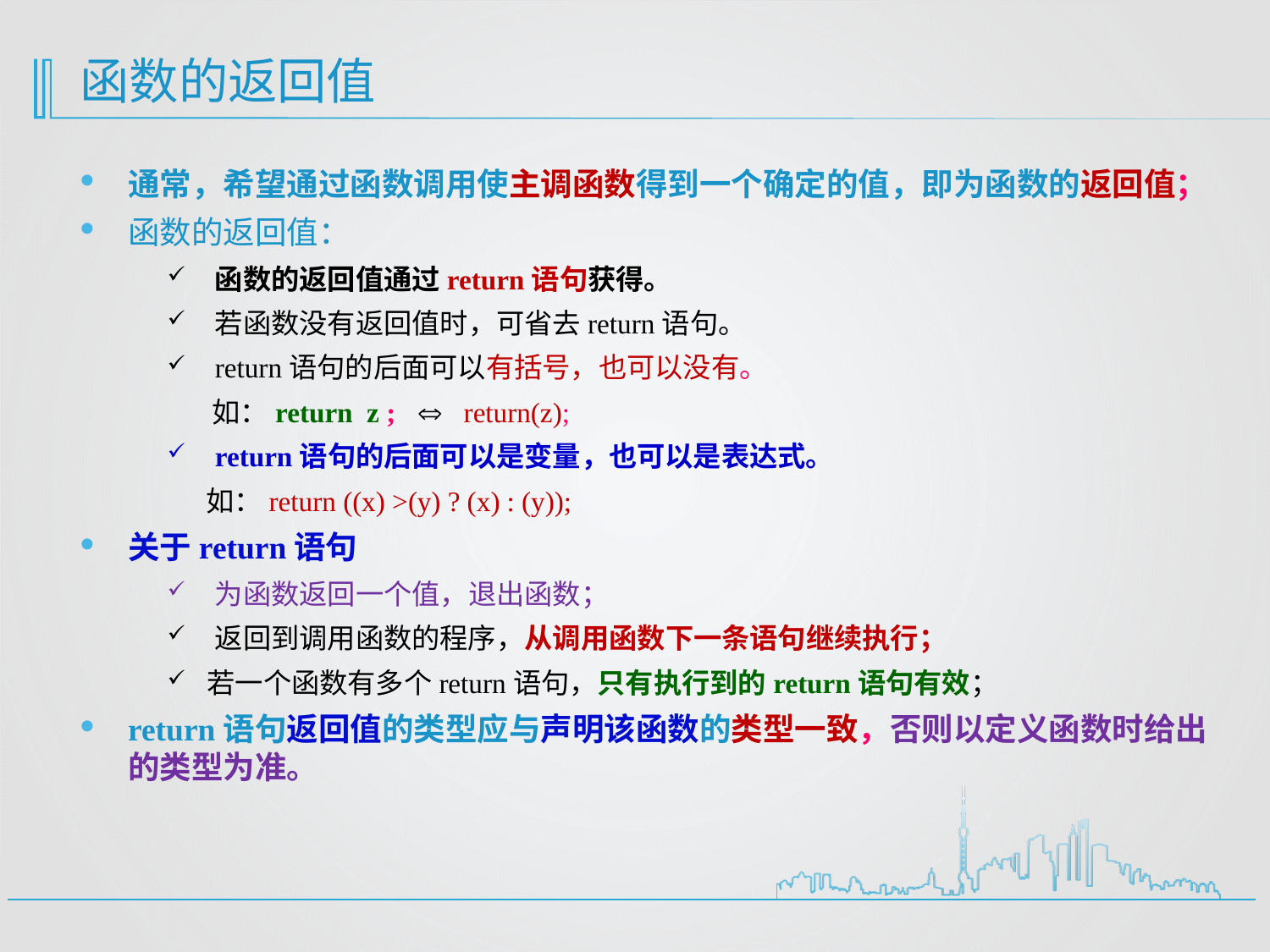

# 函数的返回值
通常，希望通过函数调用使主调函数得到一个确定的值，即为函数的返回值；
函数的返回值：
函数的返回值通过return语句获得。
若函数没有返回值时，可省去return语句。
return语句的后面可以有括号，也可以没有。
      如：return  z ;   ⇔   return(z);
return语句的后面可以是变量，也可以是表达式。
     如：return ((x) >(y) ? (x) : (y));
关于return语句
为函数返回一个值，退出函数；
返回到调用函数的程序，从调用函数下一条语句继续执行；
若一个函数有多个return语句，只有执行到的return语句有效；
return语句返回值的类型应与声明该函数的类型一致，否则以定义函数时给出的类型为准。